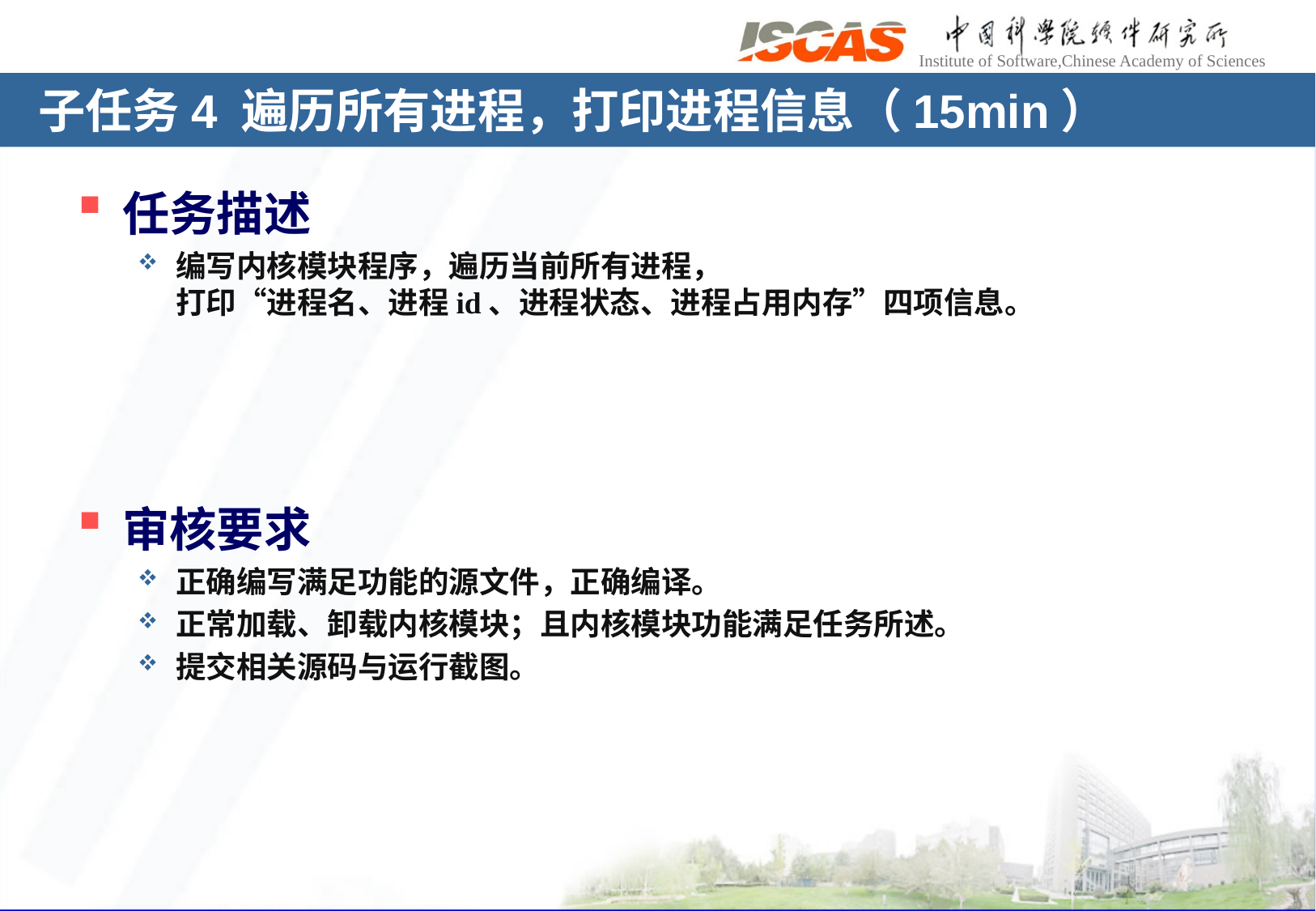

# 子任务4 遍历所有进程，打印进程信息（15min）
任务描述
编写内核模块程序，遍历当前所有进程，
打印“进程名、进程id、进程状态、进程占用内存”四项信息。

审核要求
正确编写满足功能的源文件，正确编译。
正常加载、卸载内核模块；且内核模块功能满足任务所述。
提交相关源码与运行截图。